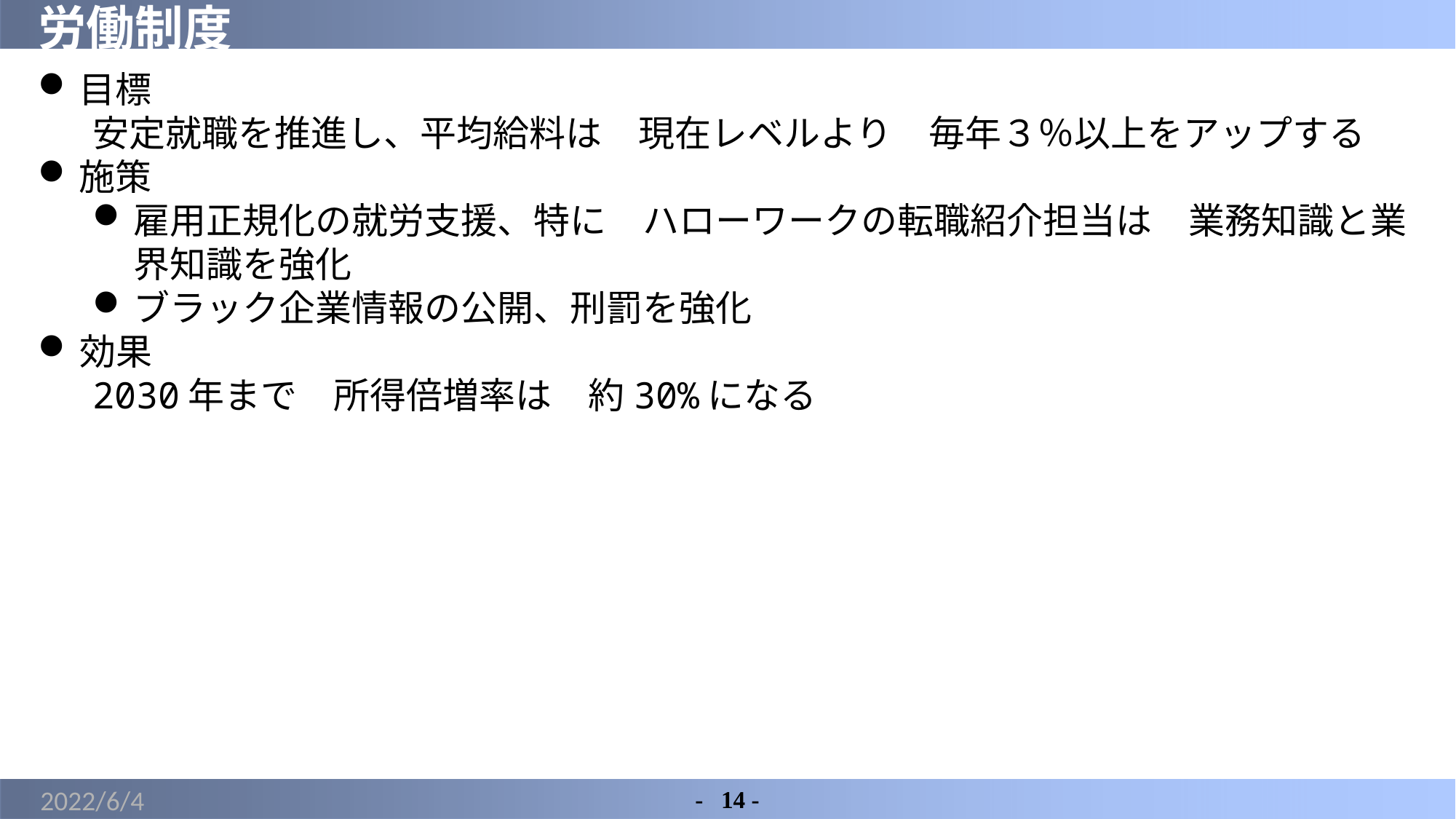

# 労働制度
目標
安定就職を推進し、平均給料は　現在レベルより　毎年３％以上をアップする
施策
雇用正規化の就労支援、特に　ハローワークの転職紹介担当は　業務知識と業界知識を強化
ブラック企業情報の公開、刑罰を強化
効果
2030年まで　所得倍増率は　約30%になる
2022/6/4
-	14 -